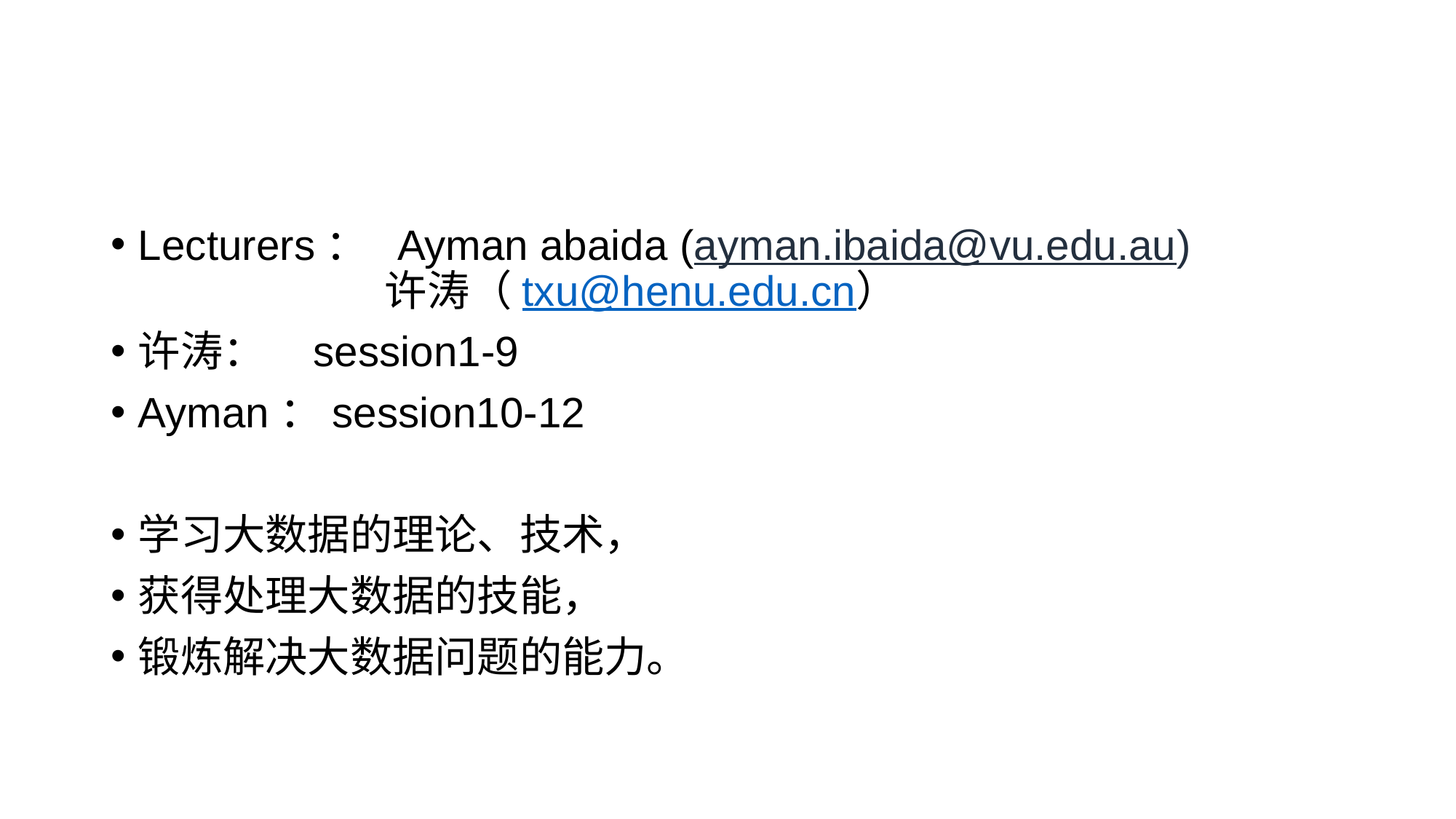

#
Lecturers：  Ayman abaida (ayman.ibaida@vu.edu.au)
                    许涛（txu@henu.edu.cn）
许涛：    session1-9
Ayman：session10-12

学习大数据的理论、技术，
获得处理大数据的技能，
锻炼解决大数据问题的能力。